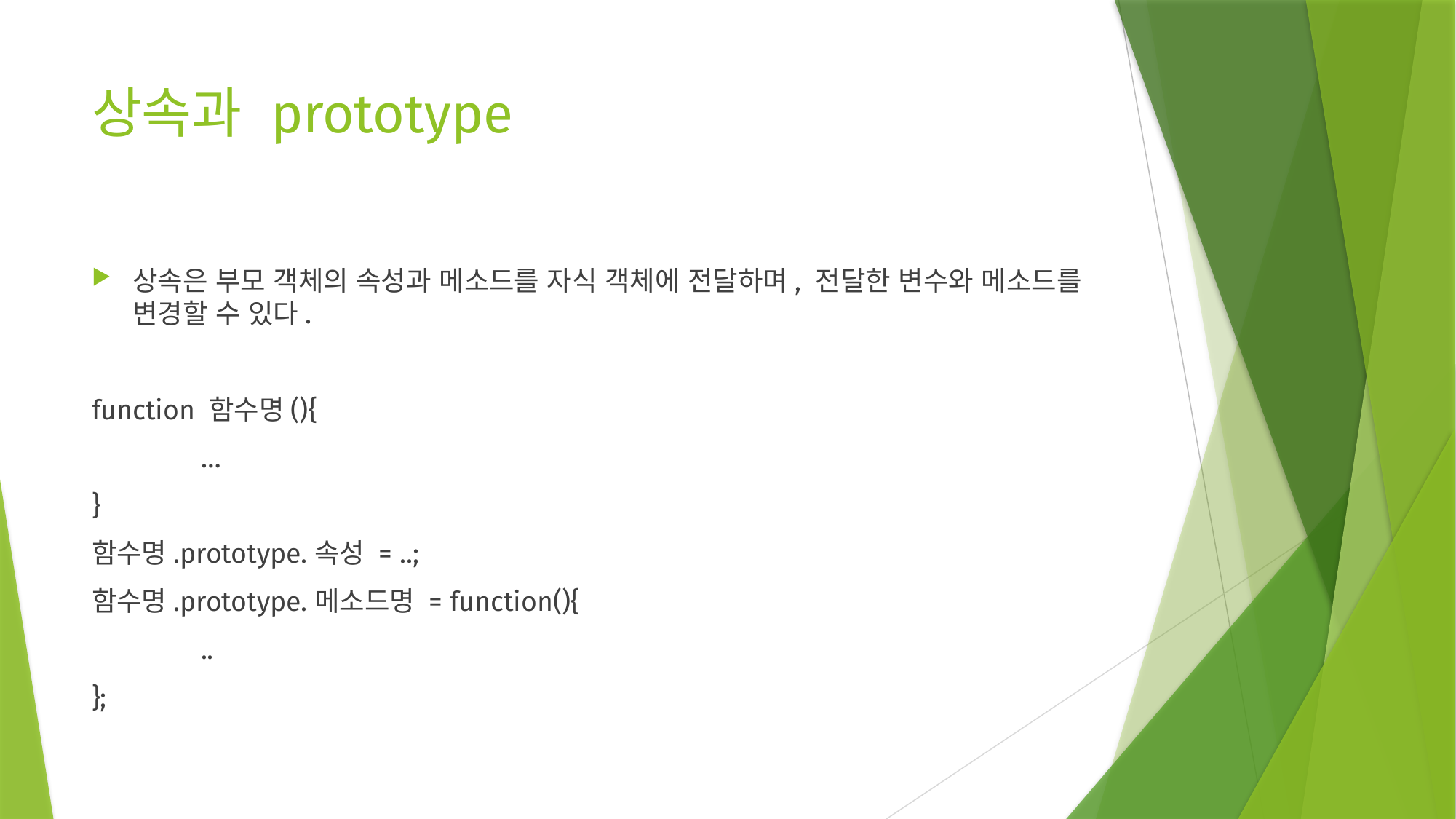

# 상속과 prototype
상속은 부모 객체의 속성과 메소드를 자식 객체에 전달하며, 전달한 변수와 메소드를 변경할 수 있다.

function 함수명(){
	…
}
함수명.prototype.속성 = ..;
함수명.prototype.메소드명 = function(){
	..
};